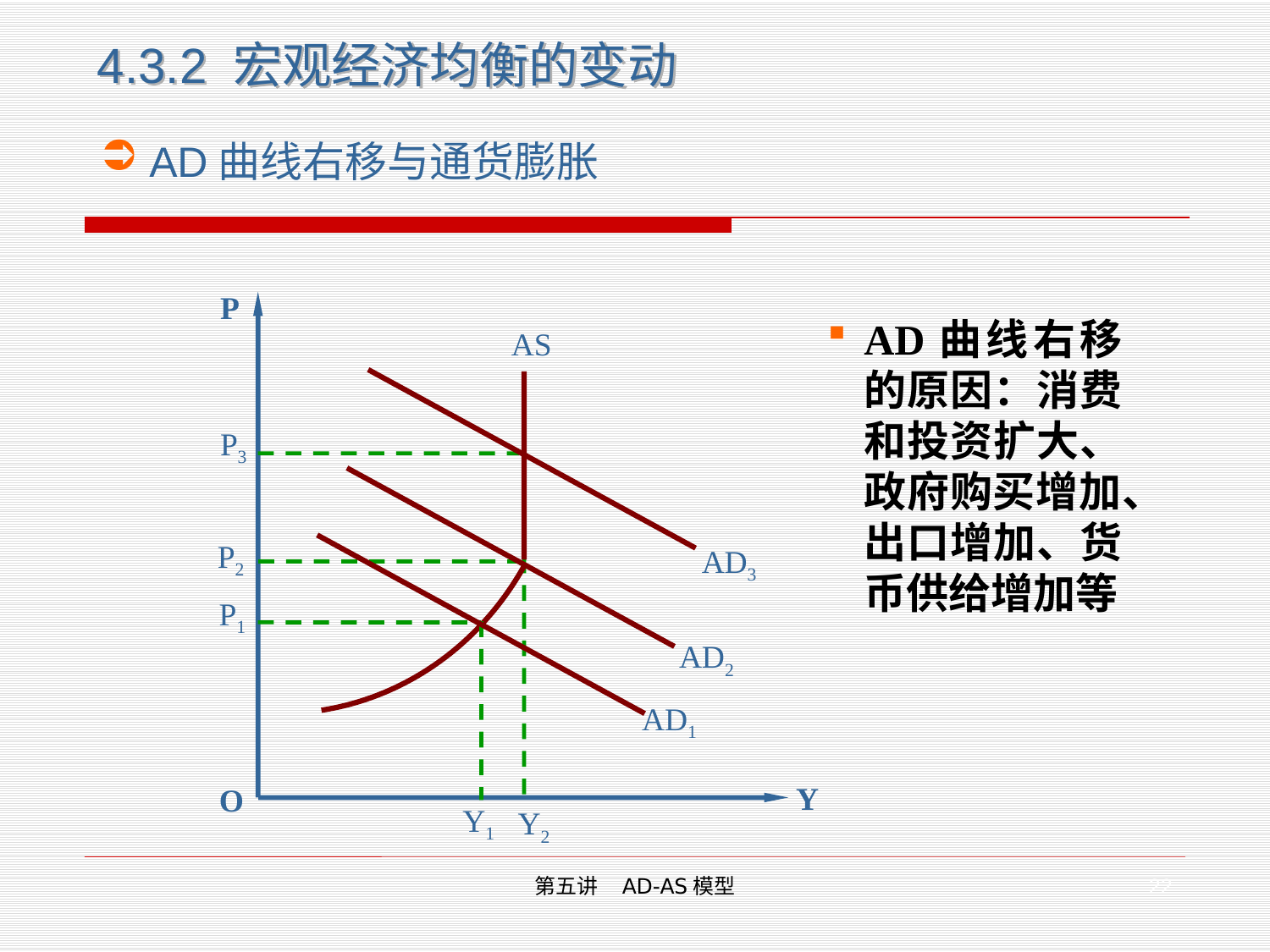

4.3.2 宏观经济均衡的变动
 AD曲线右移与通货膨胀
P

AS

P3

P2
AD3

P1

AD2
AD1
Y
O

Y1
Y2
AD曲线右移的原因：消费和投资扩大、政府购买增加、出口增加、货币供给增加等
22
第五讲    AD-AS模型